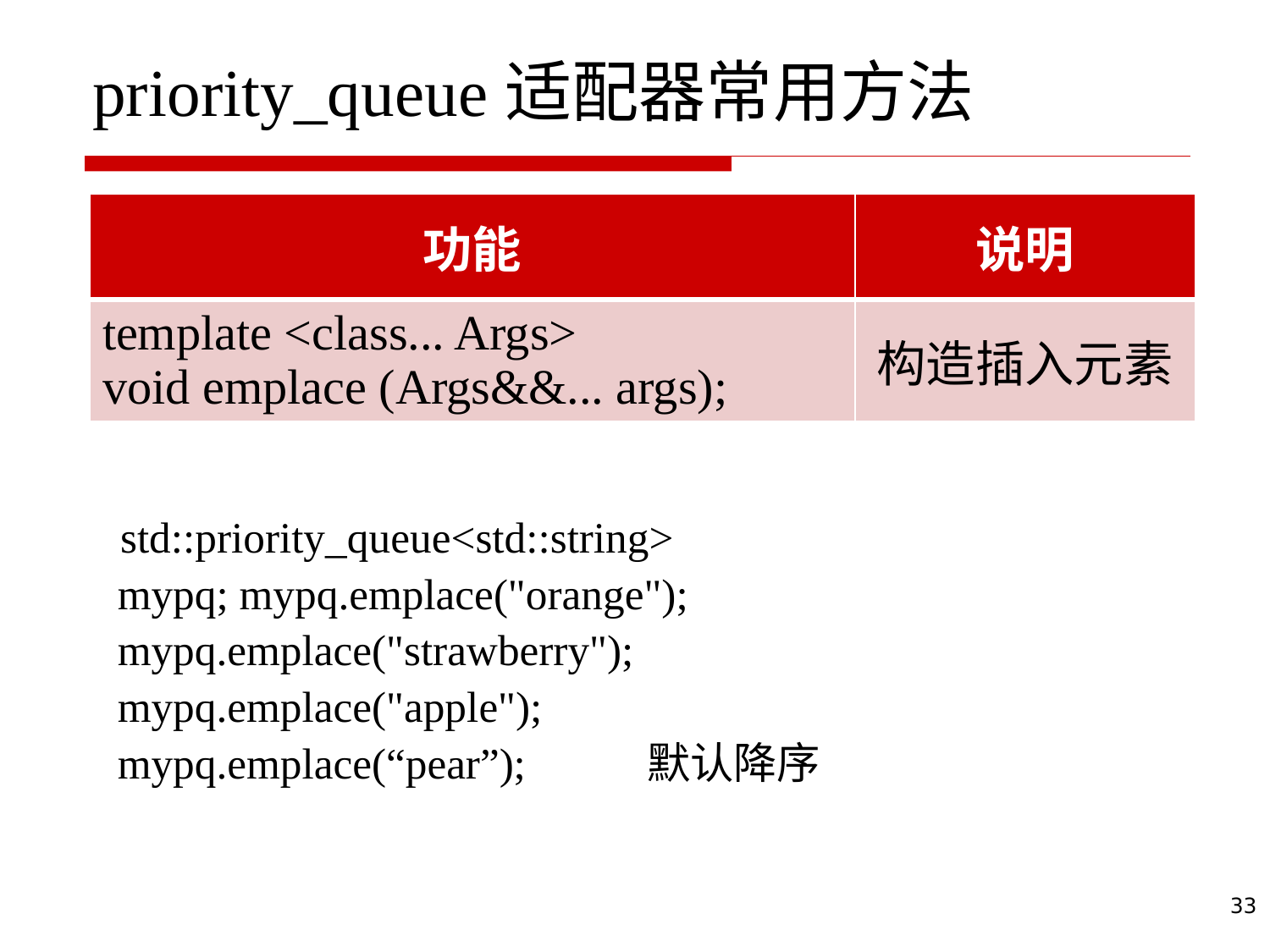

# priority_queue适配器常用方法

| 功能 | 说明 |
| --- | --- |
| template <class... Args> void emplace (Args&&... args); | 构造插入元素 |

 std::priority_queue<std::string>
mypq; mypq.emplace("orange");
mypq.emplace("strawberry");
mypq.emplace("apple");
mypq.emplace(“pear”);           默认降序

33